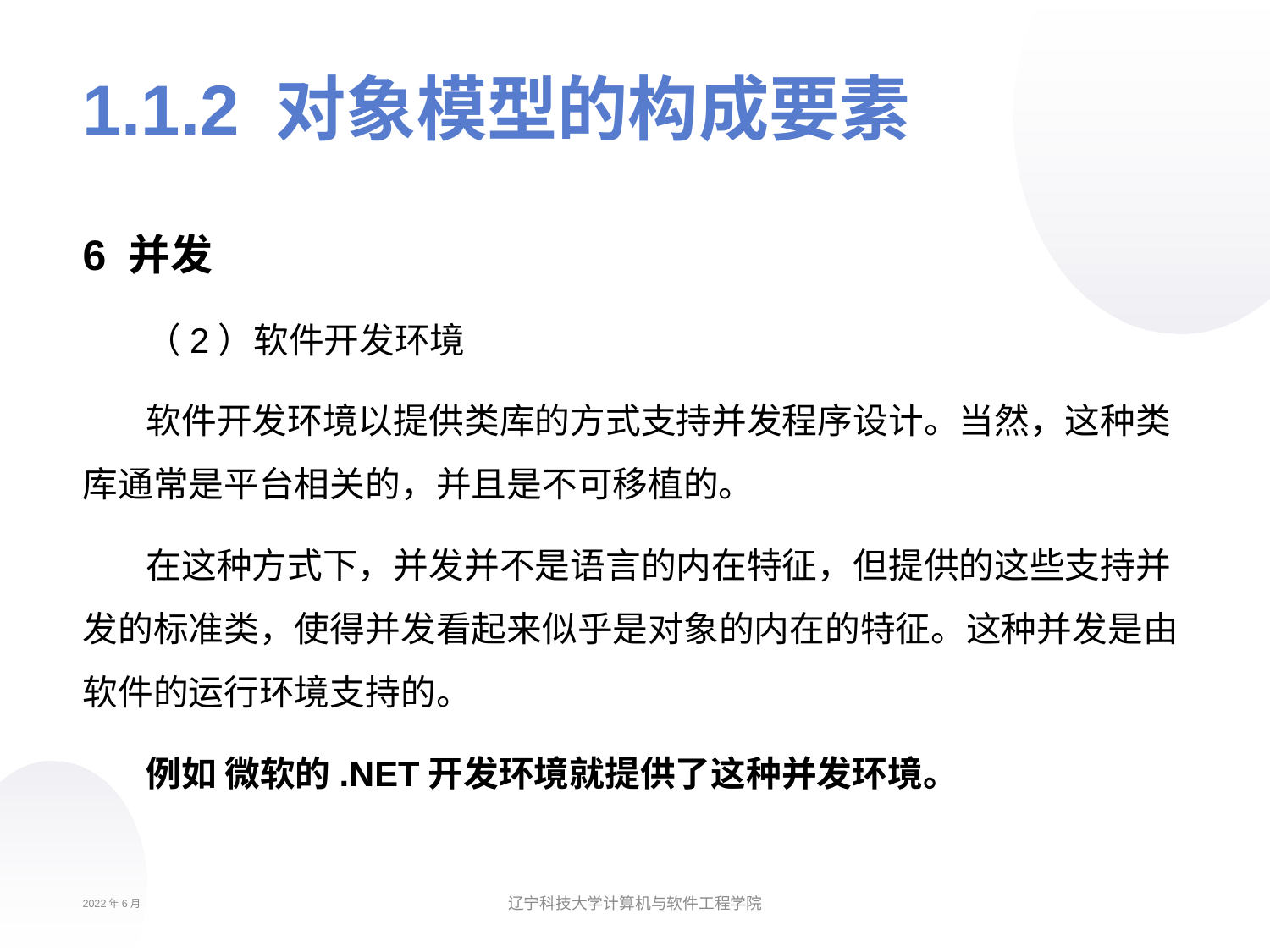

# 1.1.2 对象模型的构成要素
6 并发
（2）软件开发环境
软件开发环境以提供类库的方式支持并发程序设计。当然，这种类库通常是平台相关的，并且是不可移植的。
在这种方式下，并发并不是语言的内在特征，但提供的这些支持并发的标准类，使得并发看起来似乎是对象的内在的特征。这种并发是由软件的运行环境支持的。
例如 微软的.NET开发环境就提供了这种并发环境。

2022年6月
辽宁科技大学计算机与软件工程学院
61